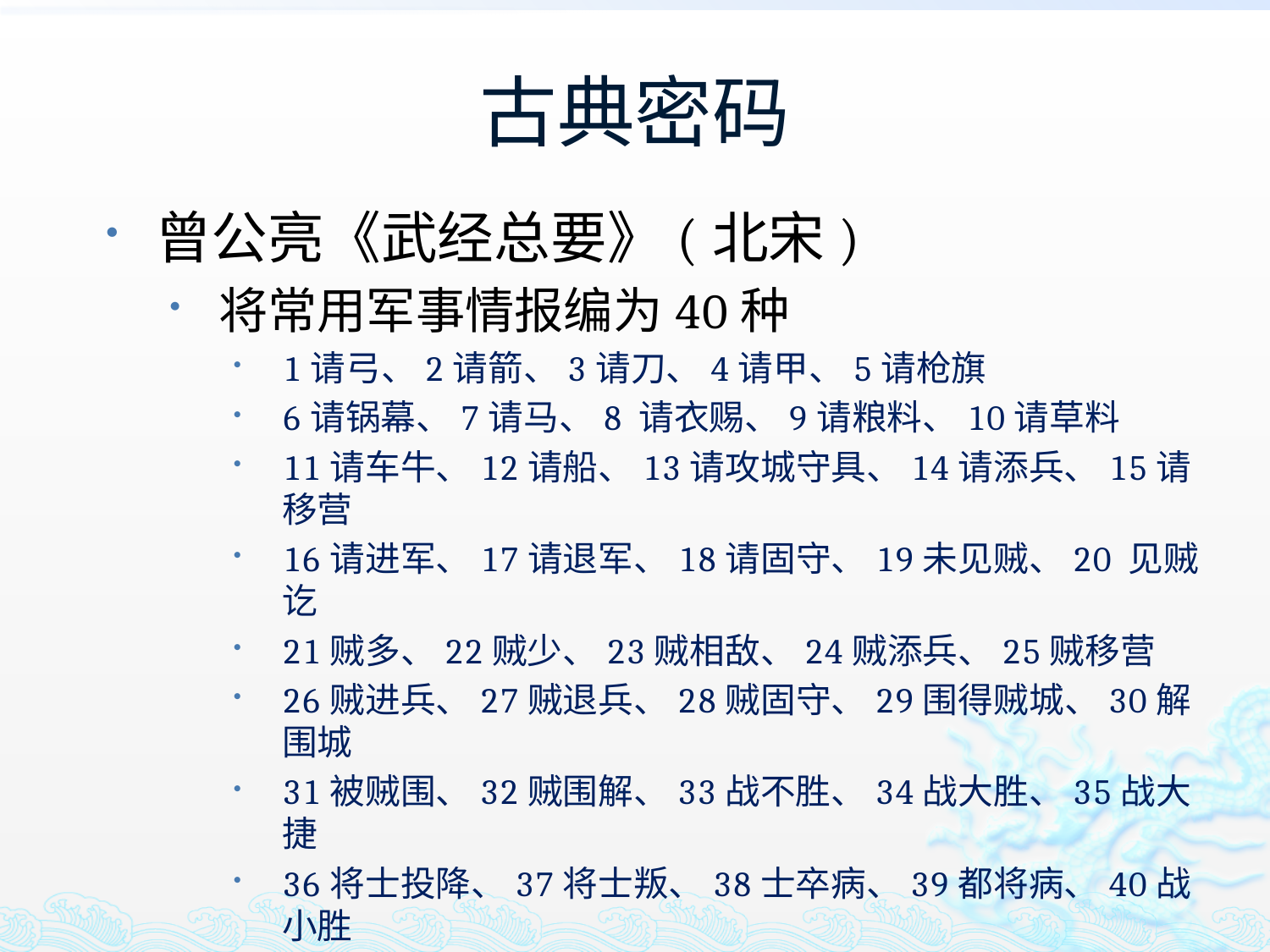

古典密码
曾公亮《武经总要》(北宋)
将常用军事情报编为40种
1请弓、2请箭、3请刀、4请甲、5请枪旗
6请锅幕、7请马、8 请衣赐、9请粮料、10请草料
11请车牛、12请船、13请攻城守具、14请添兵、15请移营
16请进军、17请退军、18请固守、19未见贼、20 见贼讫
21贼多、22贼少、23贼相敌、24贼添兵、25贼移营
26贼进兵、27贼退兵、28贼固守、29围得贼城、30解围城
31被贼围、32贼围解、33战不胜、34战大胜、35战大捷
36将士投降、37将士叛、38士卒病、39都将病、40战小胜